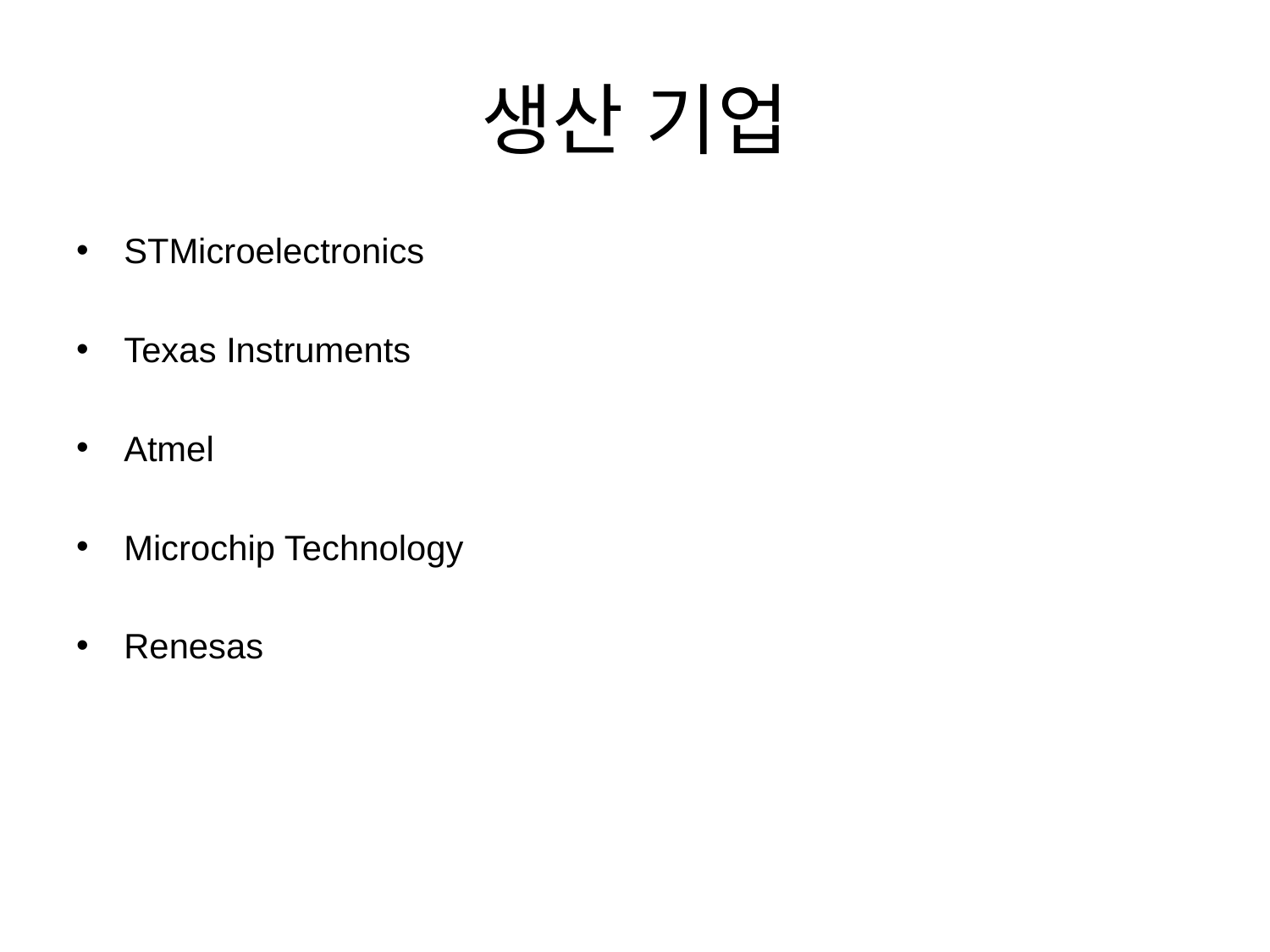

# 생산 기업
STMicroelectronics

Texas Instruments

Atmel

Microchip Technology

Renesas